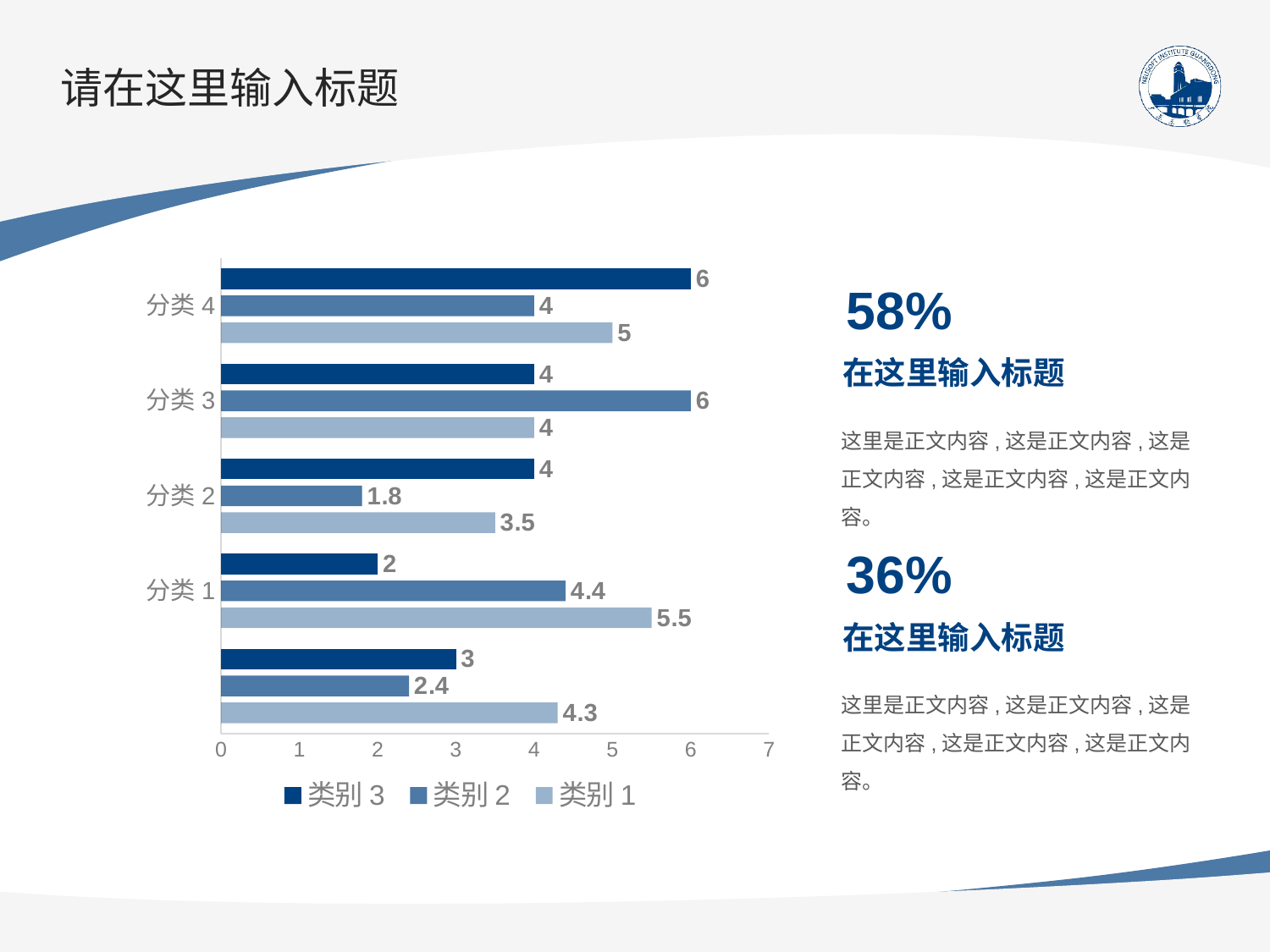

# 请在这里输入标题

### Chart

| Category | 类别1 | 类别2 | 类别3 |
|---|---|---|---|
|  | 4.3 | 2.4 | 3.0 |
| 分类1 | 5.5 | 4.4 | 2.0 |
| 分类2 | 3.5 | 1.8 | 4.0 |
| 分类3 | 4.0 | 6.0 | 4.0 |
| 分类4 | 5.0 | 4.0 | 6.0 |
58%
在这里输入标题
这里是正文内容,这是正文内容,这是正文内容,这是正文内容,这是正文内容。
36%
在这里输入标题
这里是正文内容,这是正文内容,这是正文内容,这是正文内容,这是正文内容。